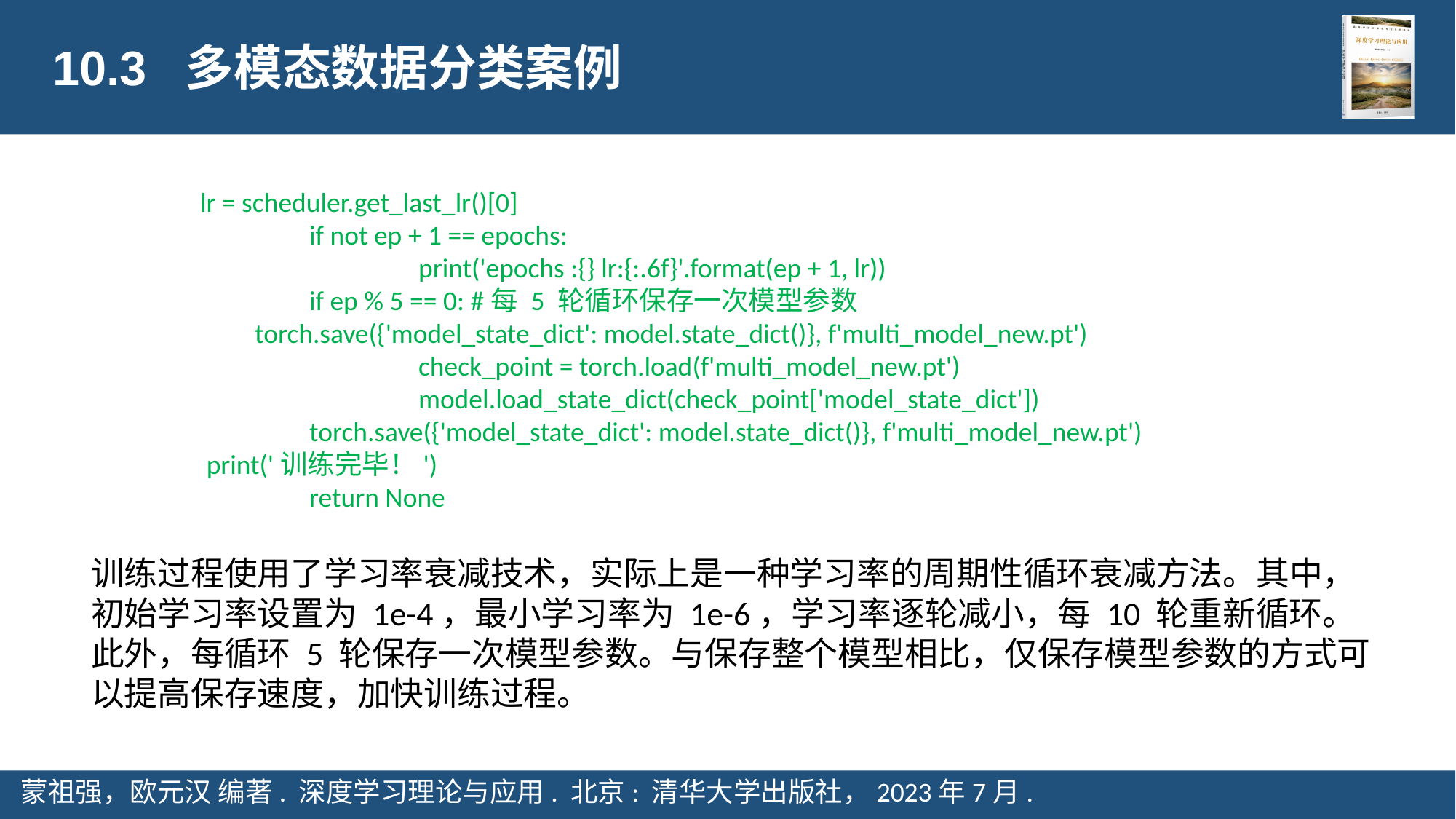

10.3  多模态数据分类案例
lr = scheduler.get_last_lr()[0]
 		if not ep + 1 == epochs:
 			print('epochs :{} lr:{:.6f}'.format(ep + 1, lr))
 		if ep % 5 == 0: #每 5 轮循环保存一次模型参数
torch.save({'model_state_dict': model.state_dict()}, f'multi_model_new.pt')
 			check_point = torch.load(f'multi_model_new.pt')
 			model.load_state_dict(check_point['model_state_dict'])
 		torch.save({'model_state_dict': model.state_dict()}, f'multi_model_new.pt')
 print('训练完毕！')
 		return None
训练过程使用了学习率衰减技术，实际上是一种学习率的周期性循环衰减方法。其中，初始学习率设置为 1e-4，最小学习率为 1e-6，学习率逐轮减小，每 10 轮重新循环。此外，每循环 5 轮保存一次模型参数。与保存整个模型相比，仅保存模型参数的方式可以提高保存速度，加快训练过程。